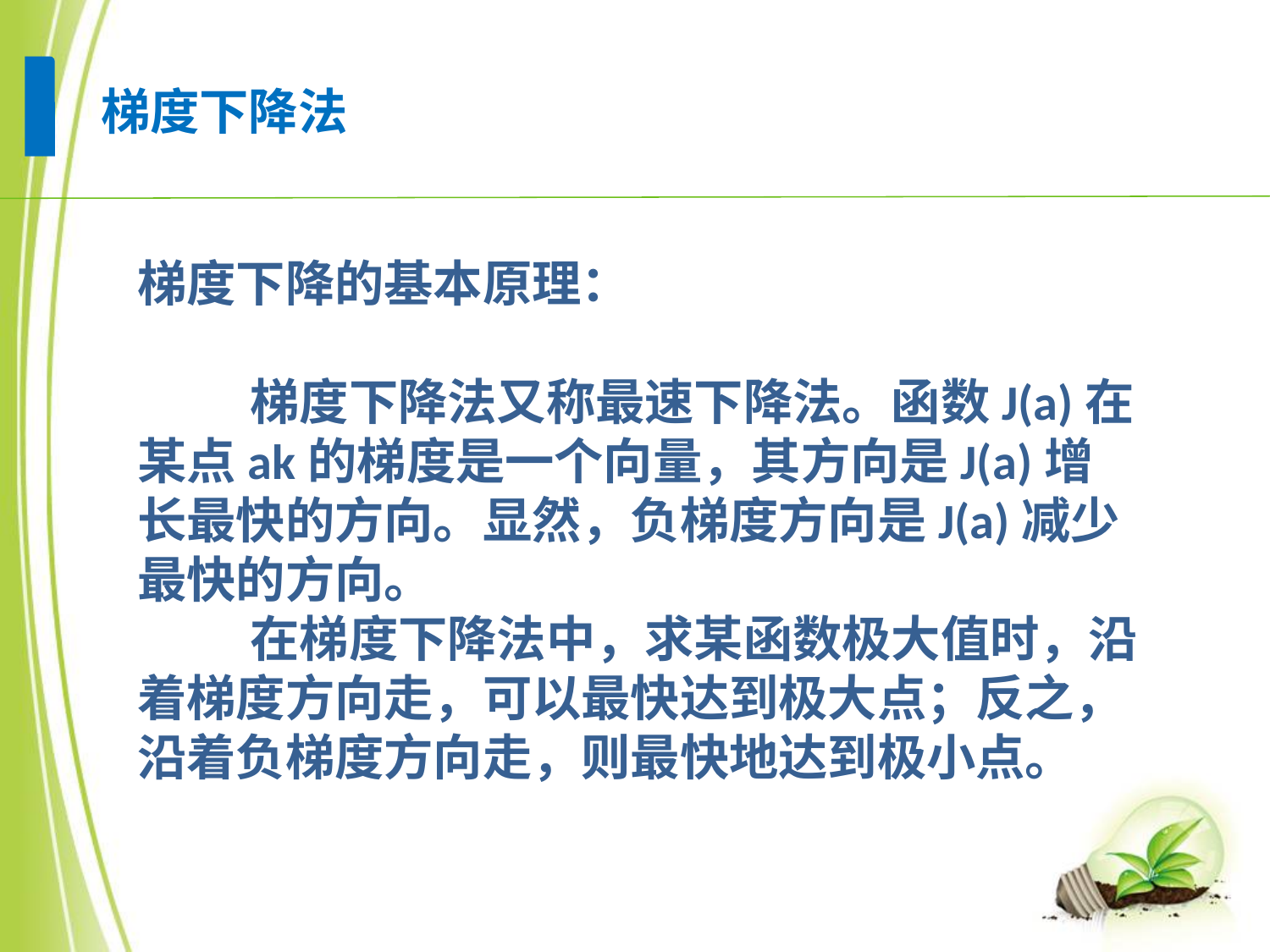

梯度下降法
梯度下降的基本原理：

         梯度下降法又称最速下降法。函数J(a)在某点ak的梯度是一个向量，其方向是J(a)增长最快的方向。显然，负梯度方向是J(a)减少最快的方向。
         在梯度下降法中，求某函数极大值时，沿着梯度方向走，可以最快达到极大点；反之，沿着负梯度方向走，则最快地达到极小点。